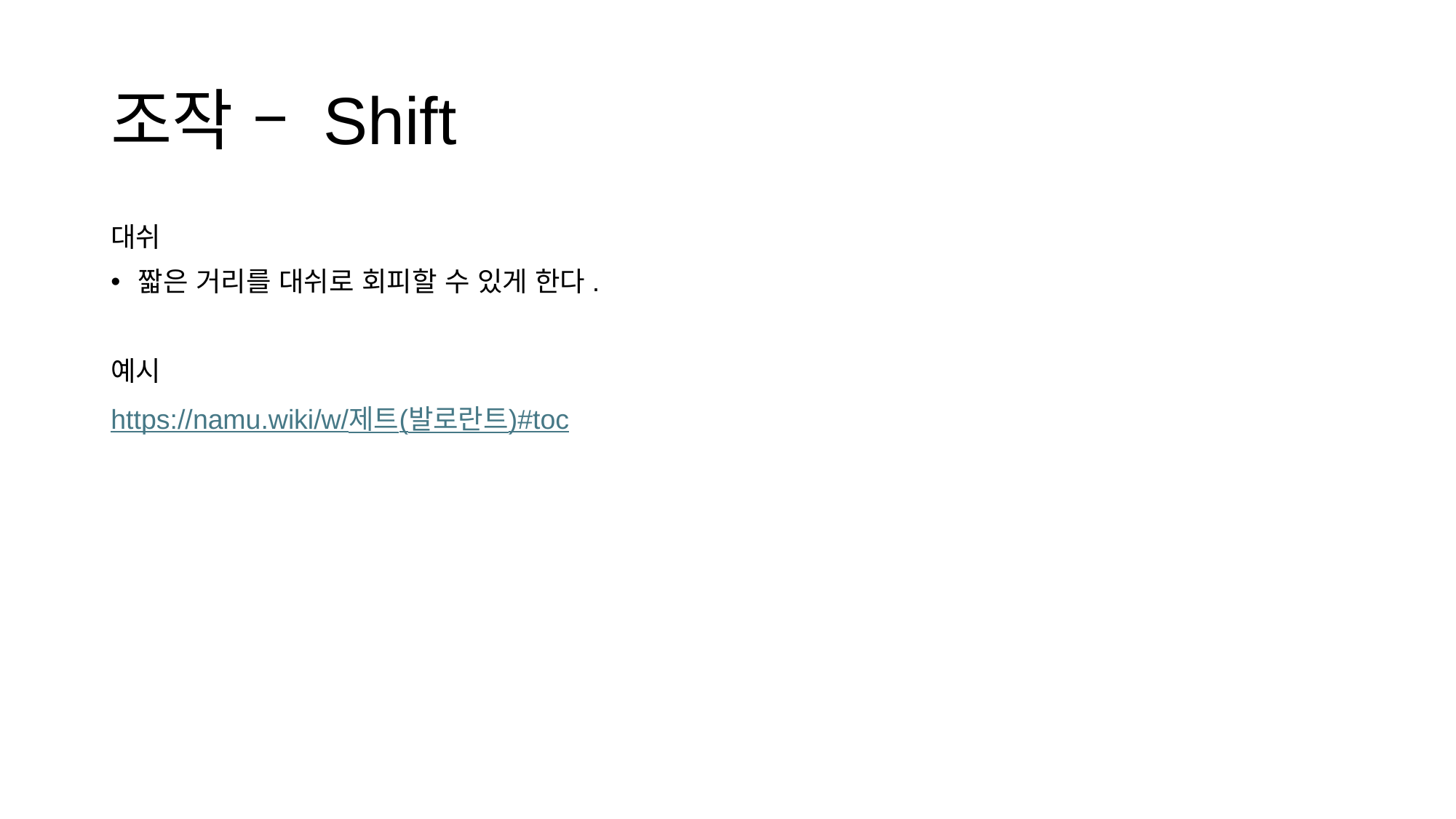

# 조작 – Shift
대쉬
짧은 거리를 대쉬로 회피할 수 있게 한다.

예시
https://namu.wiki/w/제트(발로란트)#toc